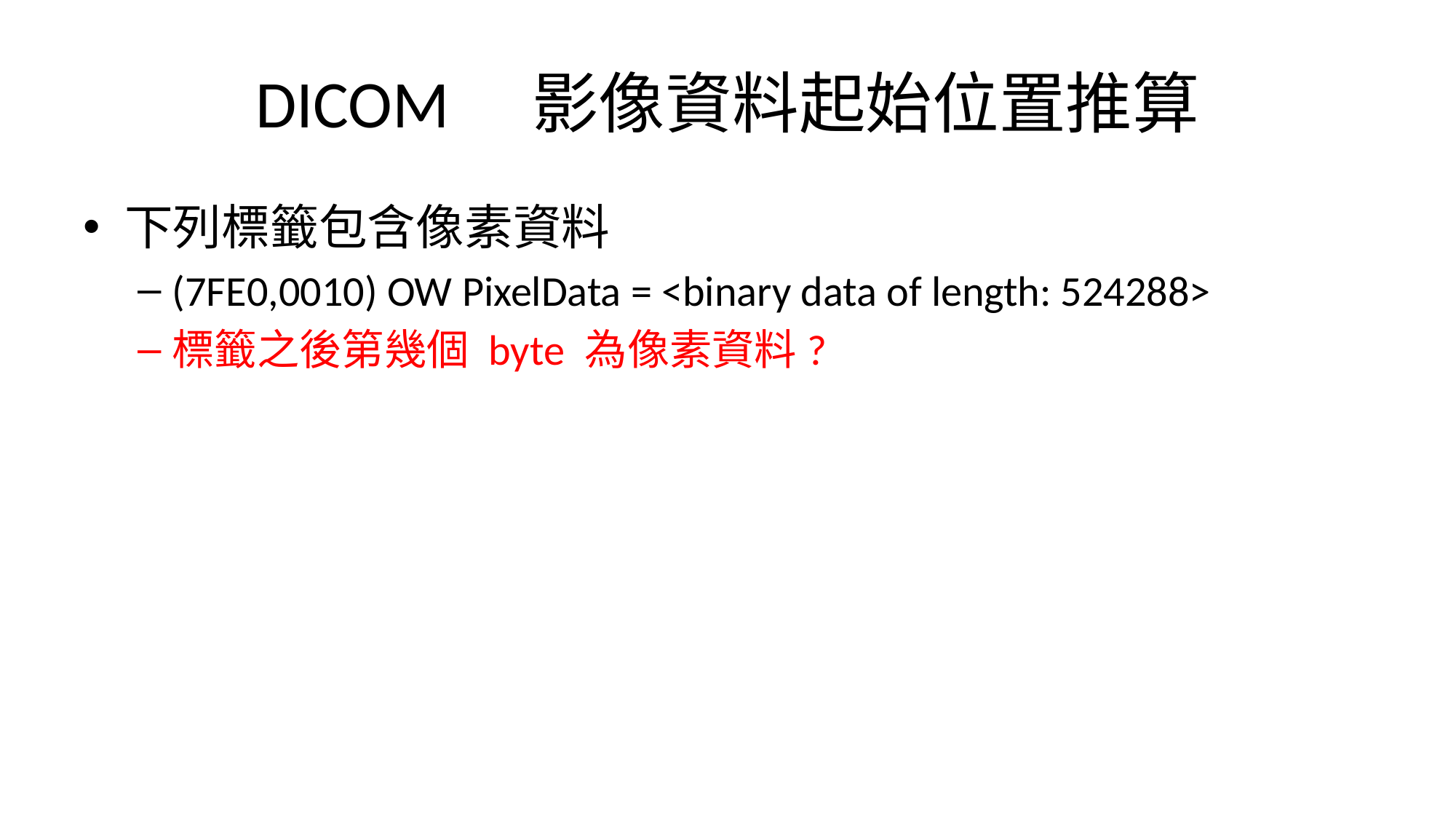

# DICOM　影像資料起始位置推算
下列標籤包含像素資料
(7FE0,0010) OW PixelData = <binary data of length: 524288>
標籤之後第幾個 byte 為像素資料?